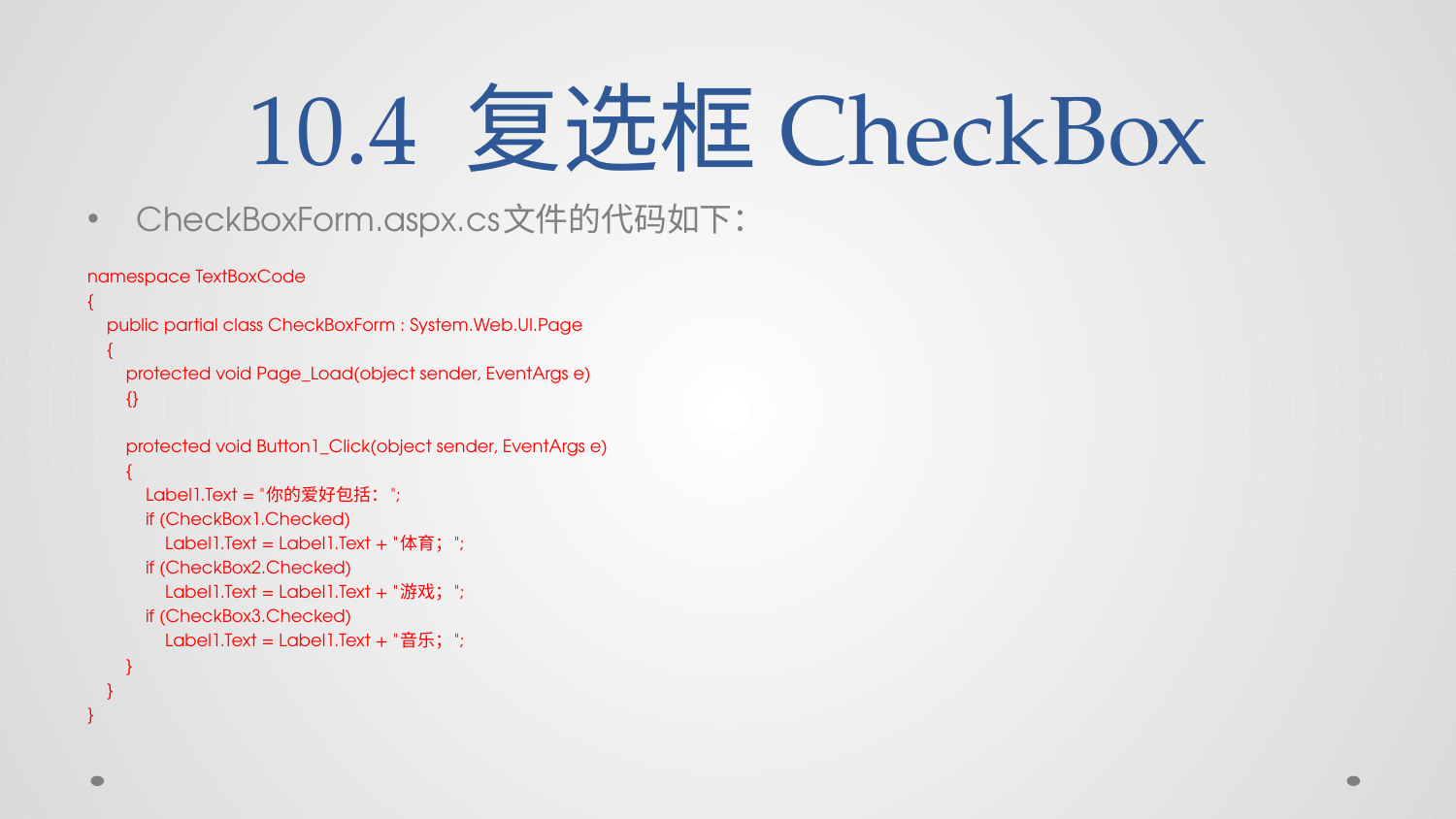

# 10.4 复选框CheckBox
CheckBoxForm.aspx.cs文件的代码如下：

namespace TextBoxCode
{
    public partial class CheckBoxForm : System.Web.UI.Page
    {
        protected void Page_Load(object sender, EventArgs e)
        {}

        protected void Button1_Click(object sender, EventArgs e)
        {
            Label1.Text = "你的爱好包括：";
            if (CheckBox1.Checked)
                Label1.Text = Label1.Text + "体育；";
            if (CheckBox2.Checked)
                Label1.Text = Label1.Text + "游戏；";
            if (CheckBox3.Checked)
                Label1.Text = Label1.Text + "音乐；";
        }
    }
}